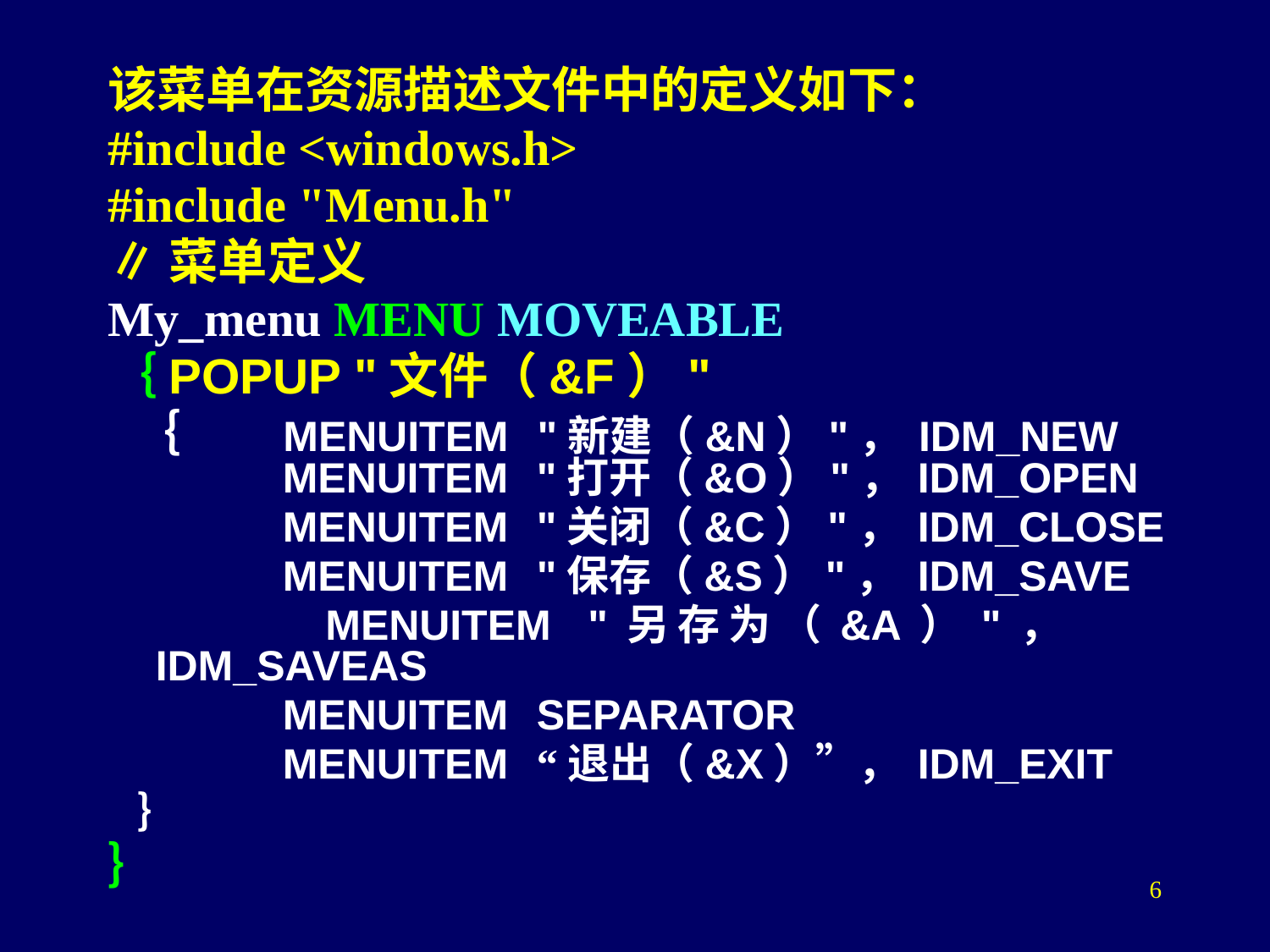

该菜单在资源描述文件中的定义如下：
#include <windows.h>
#include "Menu.h"
∥菜单定义
My_menu MENU MOVEABLE
｛POPUP "文件（&F）"
 ｛  	MENUITEM 	"新建（&N）"，	IDM_NEW	     	MENUITEM 	"打开（&O）"，	IDM_OPEN
     	MENUITEM 	"关闭（&C）"，	IDM_CLOSE
     	MENUITEM 	"保存（&S）"，	IDM_SAVE
     	MENUITEM 	"另存为（&A）"，	IDM_SAVEAS
     	MENUITEM 	SEPARATOR
		MENUITEM	“退出（&X）”，	IDM_EXIT
  ｝
｝
6